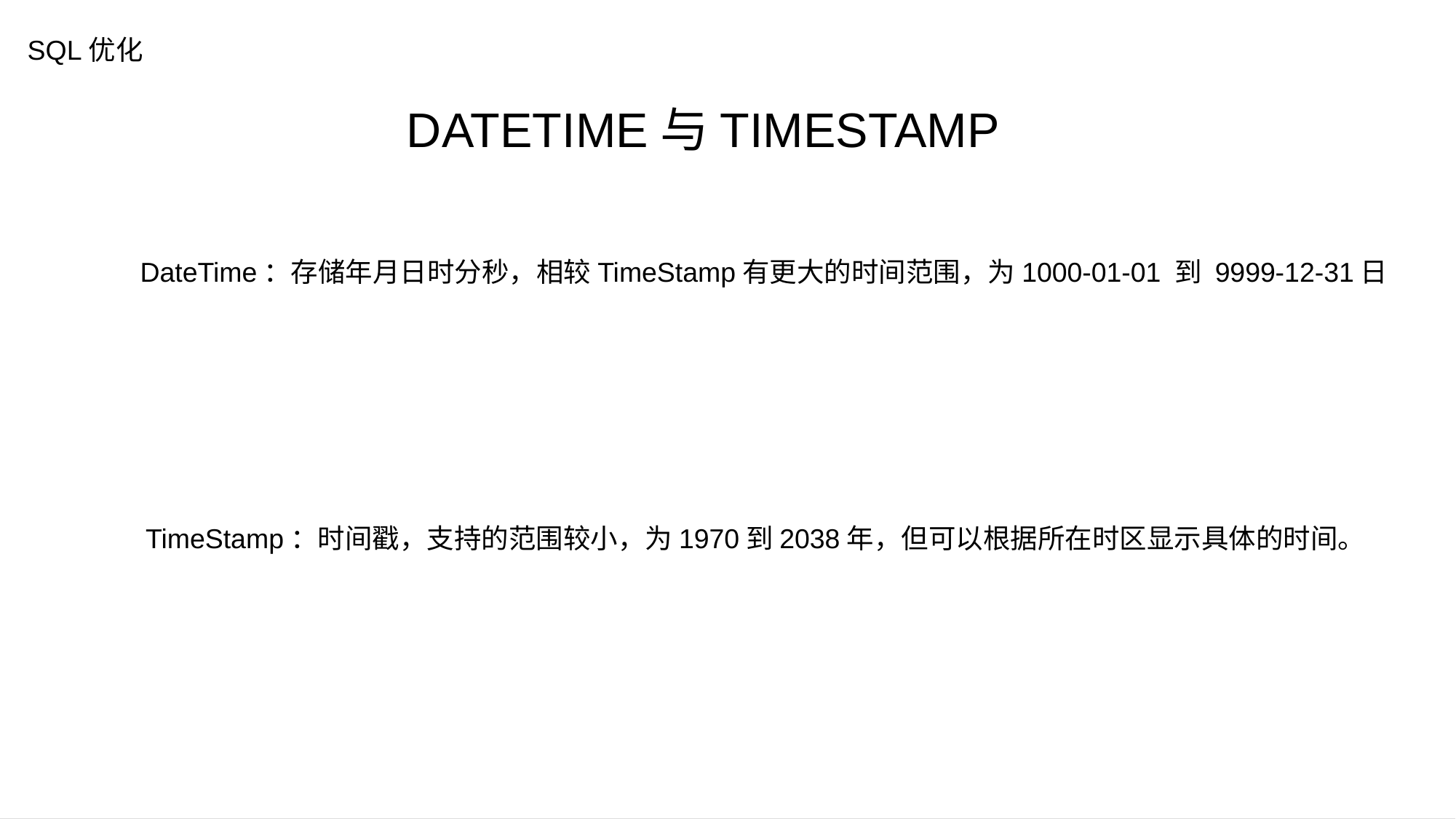

SQL优化
DATETIME与TIMESTAMP
DateTime：存储年月日时分秒，相较TimeStamp有更大的时间范围，为1000-01-01 到 9999-12-31日
# 空白演示
在此输入您的封面副标题
TimeStamp：时间戳，支持的范围较小，为1970到2038年，但可以根据所在时区显示具体的时间。